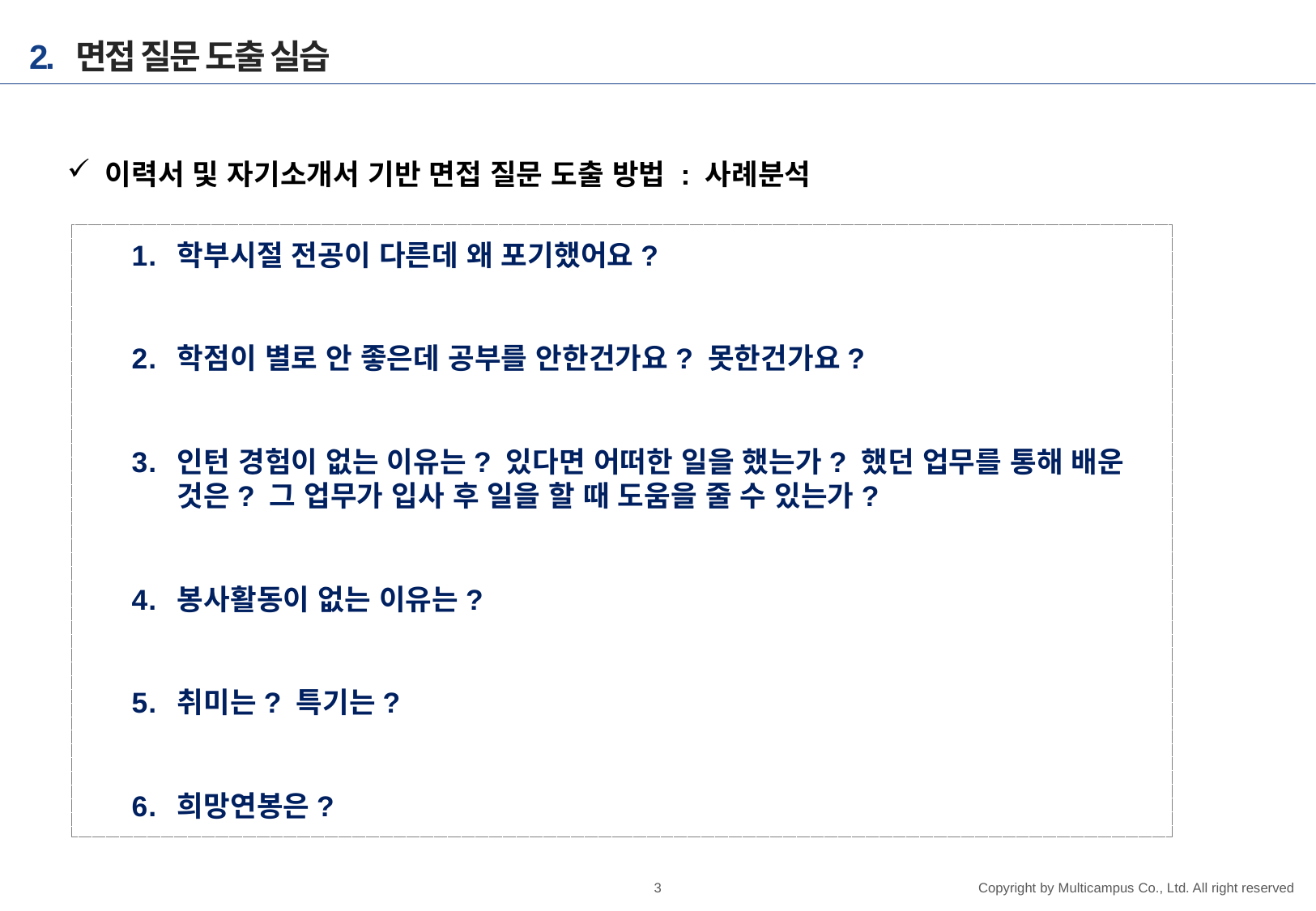

# 2.  면접 질문 도출 실습
이력서 및 자기소개서 기반 면접 질문 도출 방법 : 사례분석

학부시절 전공이 다른데 왜 포기했어요?

학점이 별로 안 좋은데 공부를 안한건가요? 못한건가요?

인턴 경험이 없는 이유는? 있다면 어떠한 일을 했는가? 했던 업무를 통해 배운 것은? 그 업무가 입사 후 일을 할 때 도움을 줄 수 있는가?

봉사활동이 없는 이유는?

취미는? 특기는?

희망연봉은?